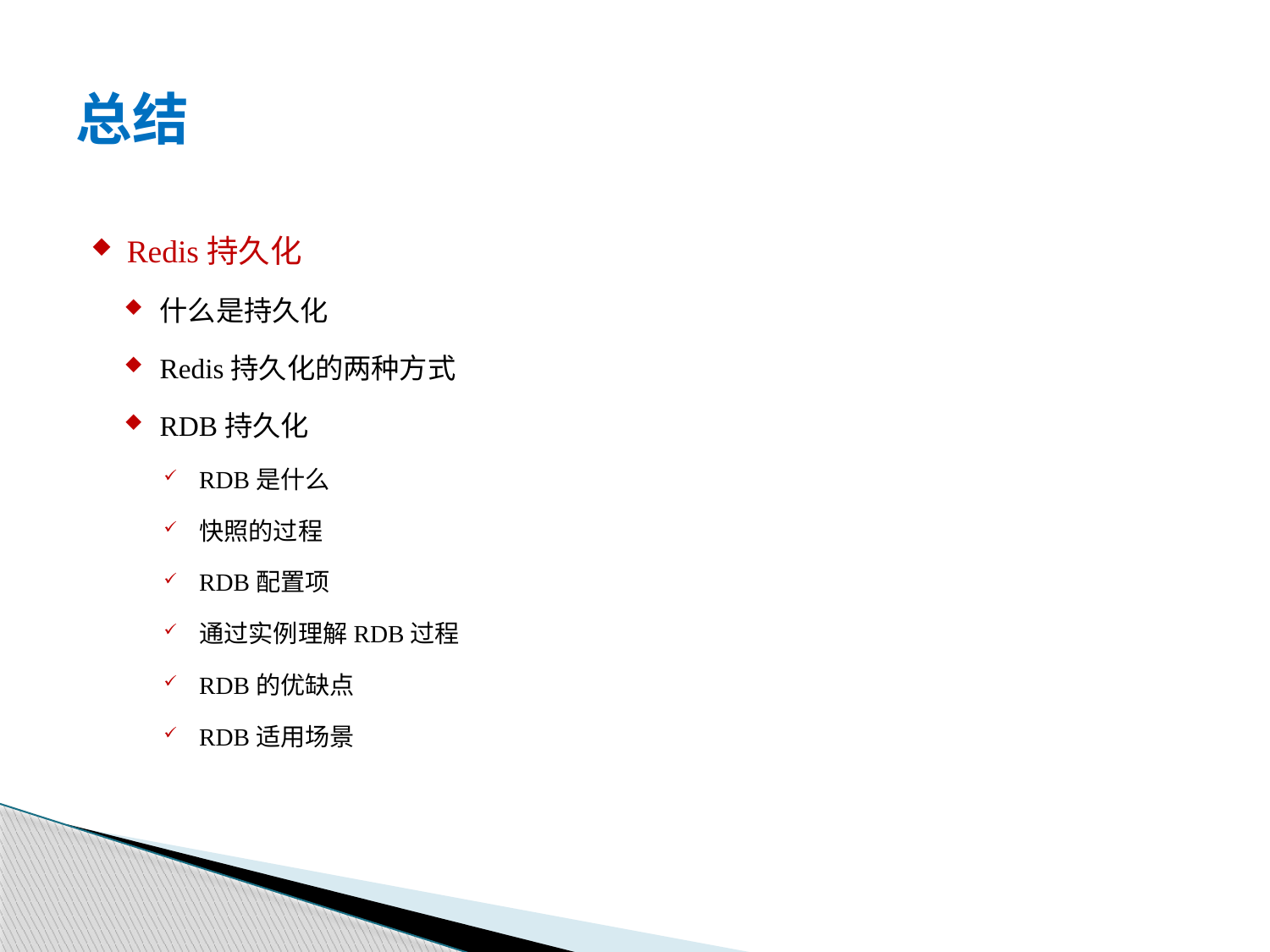

# 总结
Redis持久化
什么是持久化
Redis持久化的两种方式
RDB持久化
RDB是什么
快照的过程
RDB配置项
通过实例理解RDB过程
RDB的优缺点
RDB适用场景